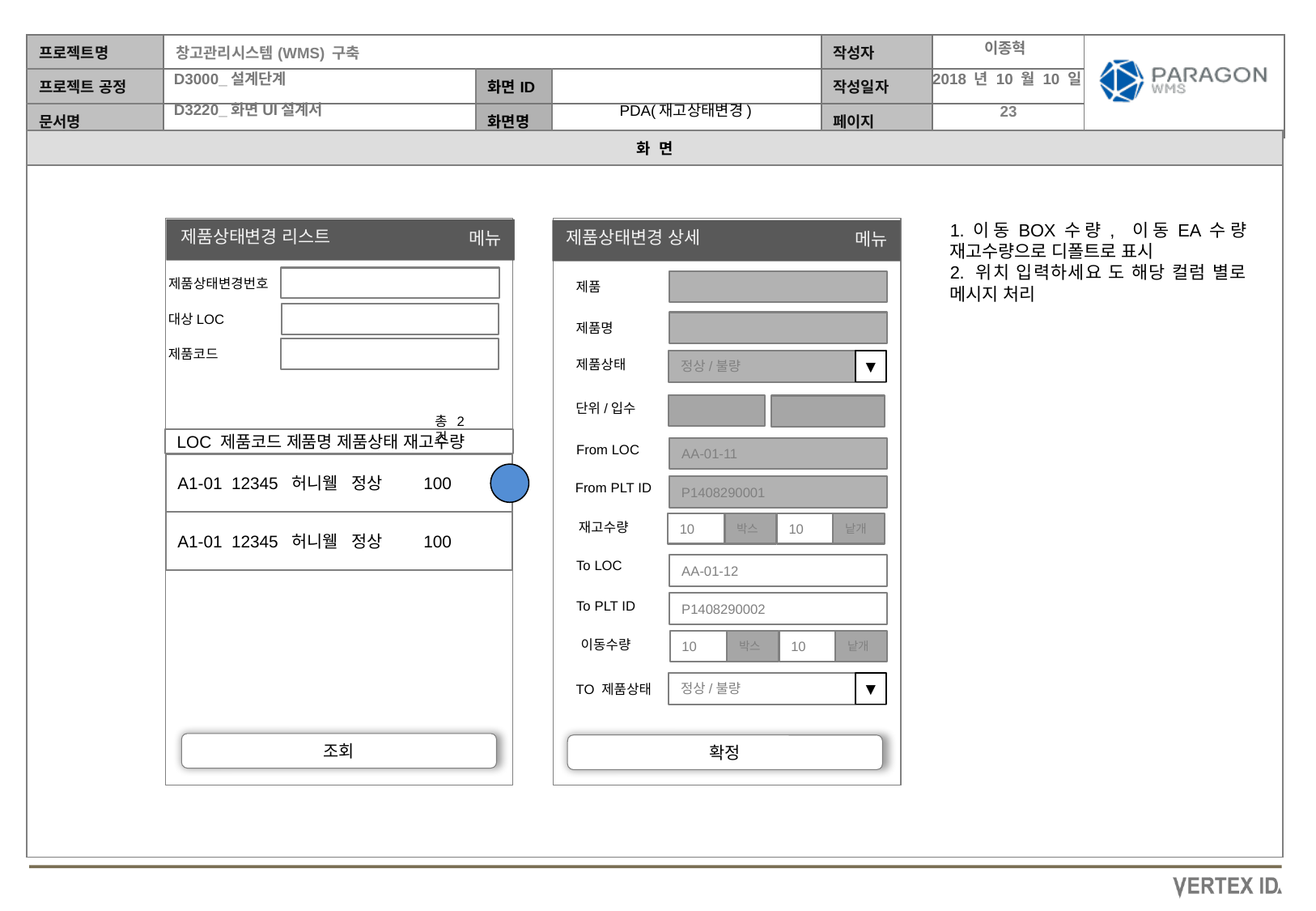

이종혁
2018 년 10 월 10 일
PDA(재고상태변경)
1.이동BOX수량, 이동EA수량 재고수량으로 디폴트로 표시
2. 위치 입력하세요 도 해당 컬럼 별로 메시지 처리

제품상태변경 리스트

제품상태변경 상세
메뉴
메뉴

제품상태변경번호

제품

대상LOC

제품명

제품코드
제품상태
정상/불량
▼
단위/입수

총2건
LOC 제품코드 제품명 제품상태 재고수량
From LOC
AA-01-11
A1-01  12345  허니웰   정상        100

From PLT ID
P1408290001
A1-01  12345  허니웰   정상        100
재고수량
박스
10
10
낱개
To LOC
AA-01-12
To PLT ID
P1408290002
이동수량
박스
10
10
낱개
정상/불량
▼
TO 제품상태
조회
확정